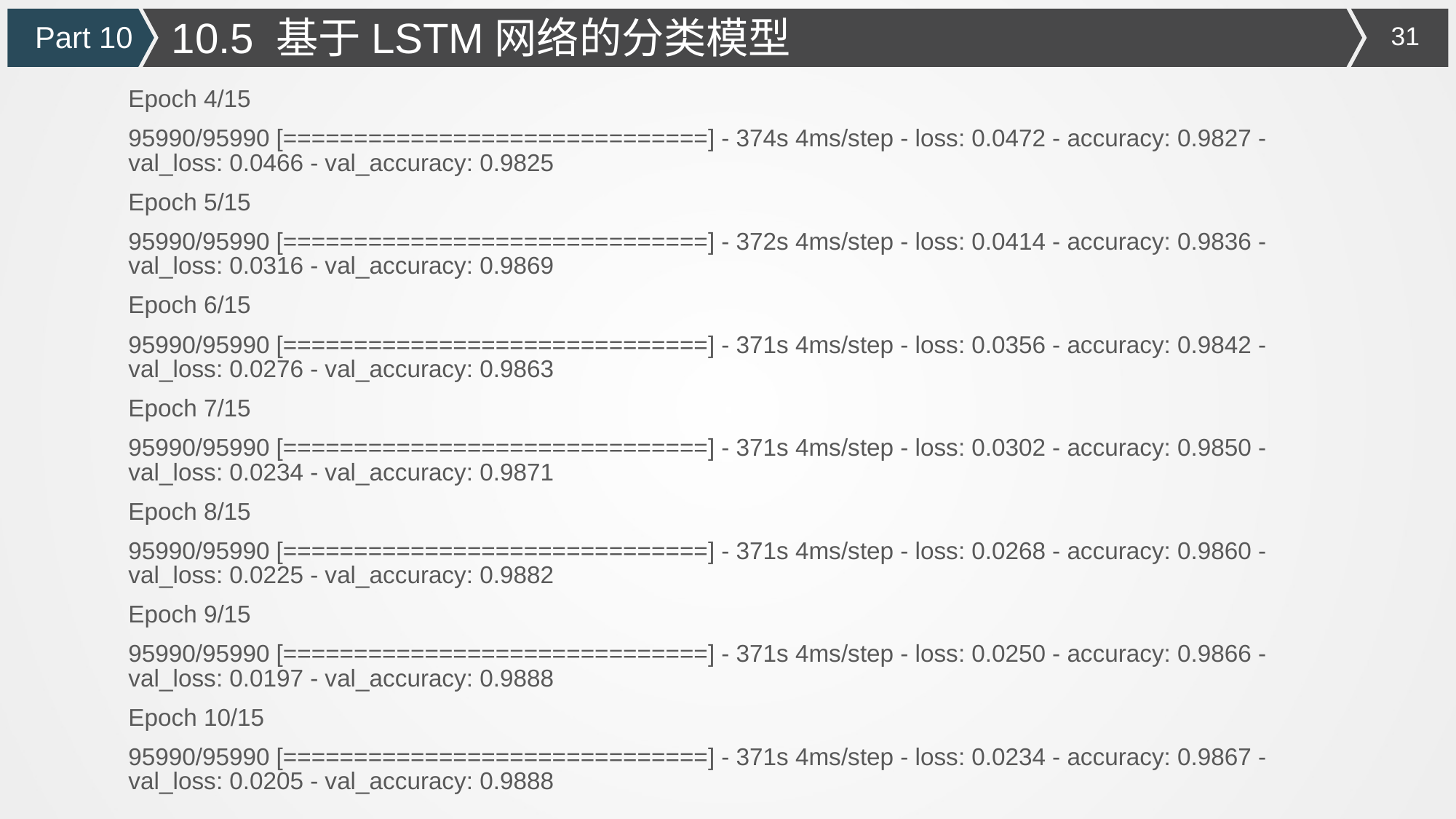

10.5 基于LSTM网络的分类模型
Part 10
Epoch 4/15
95990/95990 [==============================] - 374s 4ms/step - loss: 0.0472 - accuracy: 0.9827 - val_loss: 0.0466 - val_accuracy: 0.9825
Epoch 5/15
95990/95990 [==============================] - 372s 4ms/step - loss: 0.0414 - accuracy: 0.9836 - val_loss: 0.0316 - val_accuracy: 0.9869
Epoch 6/15
95990/95990 [==============================] - 371s 4ms/step - loss: 0.0356 - accuracy: 0.9842 - val_loss: 0.0276 - val_accuracy: 0.9863
Epoch 7/15
95990/95990 [==============================] - 371s 4ms/step - loss: 0.0302 - accuracy: 0.9850 - val_loss: 0.0234 - val_accuracy: 0.9871
Epoch 8/15
95990/95990 [==============================] - 371s 4ms/step - loss: 0.0268 - accuracy: 0.9860 - val_loss: 0.0225 - val_accuracy: 0.9882
Epoch 9/15
95990/95990 [==============================] - 371s 4ms/step - loss: 0.0250 - accuracy: 0.9866 - val_loss: 0.0197 - val_accuracy: 0.9888
Epoch 10/15
95990/95990 [==============================] - 371s 4ms/step - loss: 0.0234 - accuracy: 0.9867 - val_loss: 0.0205 - val_accuracy: 0.9888